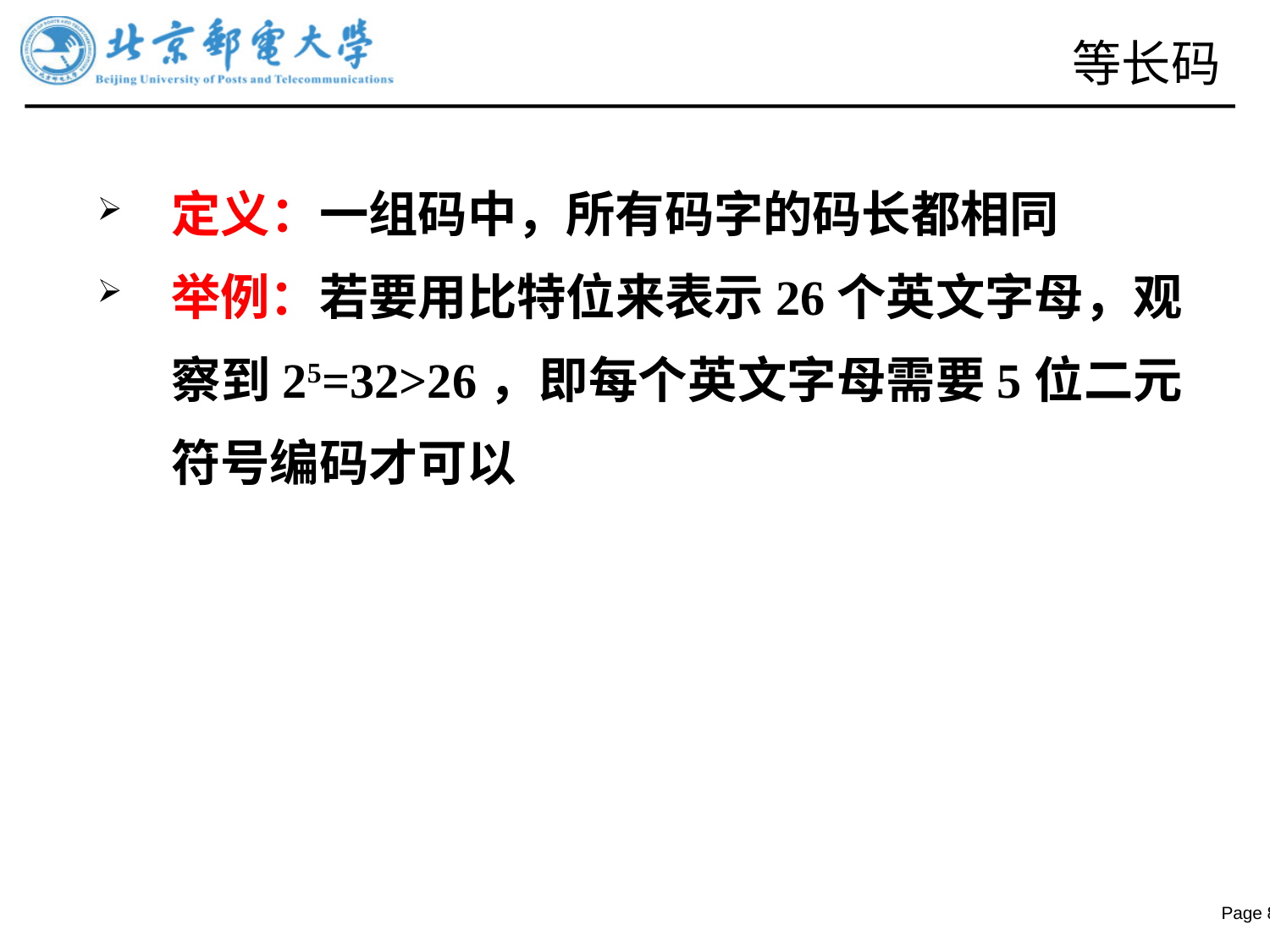

# 等长码
定义：一组码中，所有码字的码长都相同
举例：若要用比特位来表示26个英文字母，观察到25=32>26，即每个英文字母需要5位二元符号编码才可以